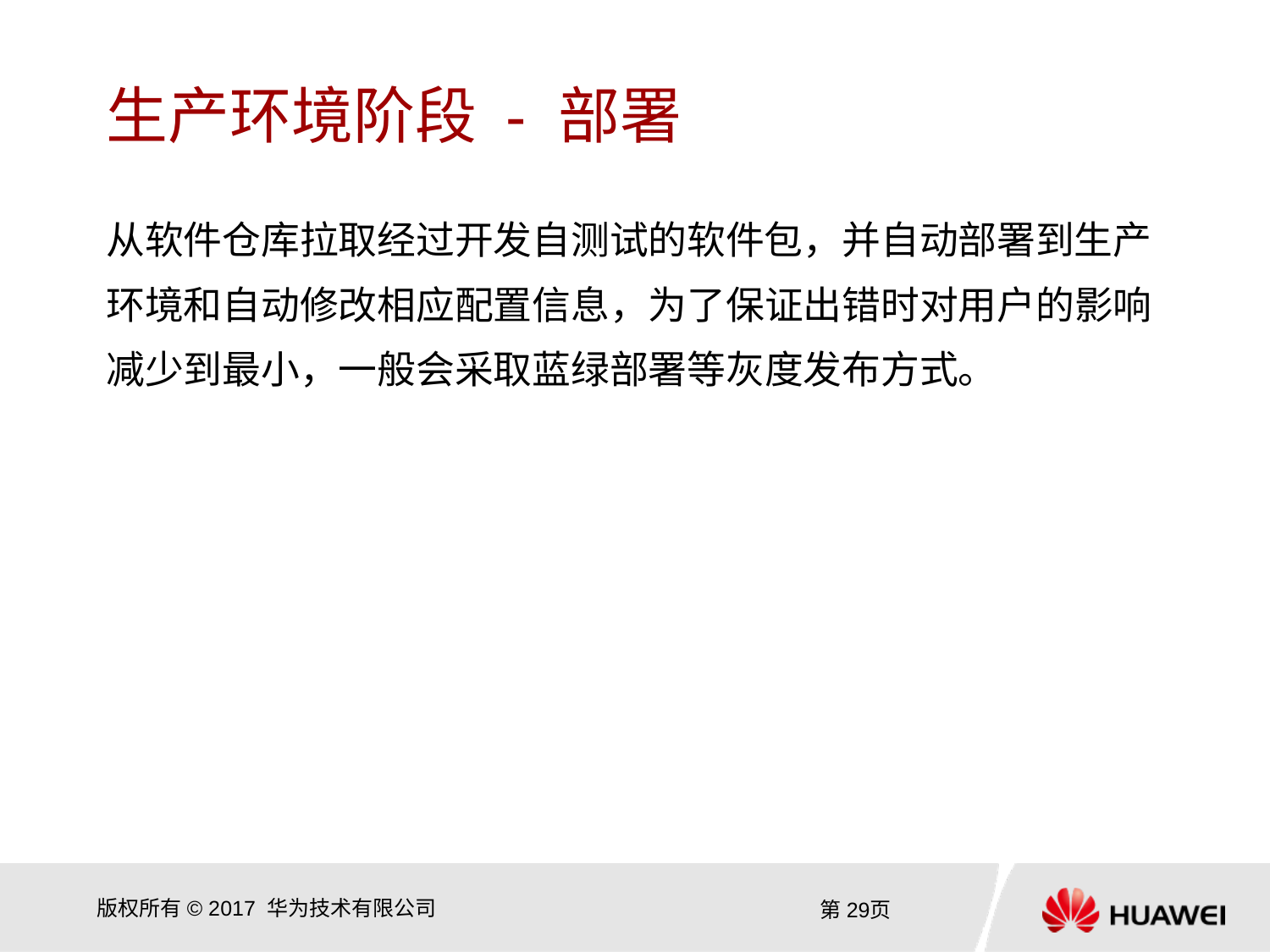

# 生产环境阶段 - 部署
从软件仓库拉取经过开发自测试的软件包，并自动部署到生产环境和自动修改相应配置信息，为了保证出错时对用户的影响减少到最小，一般会采取蓝绿部署等灰度发布方式。